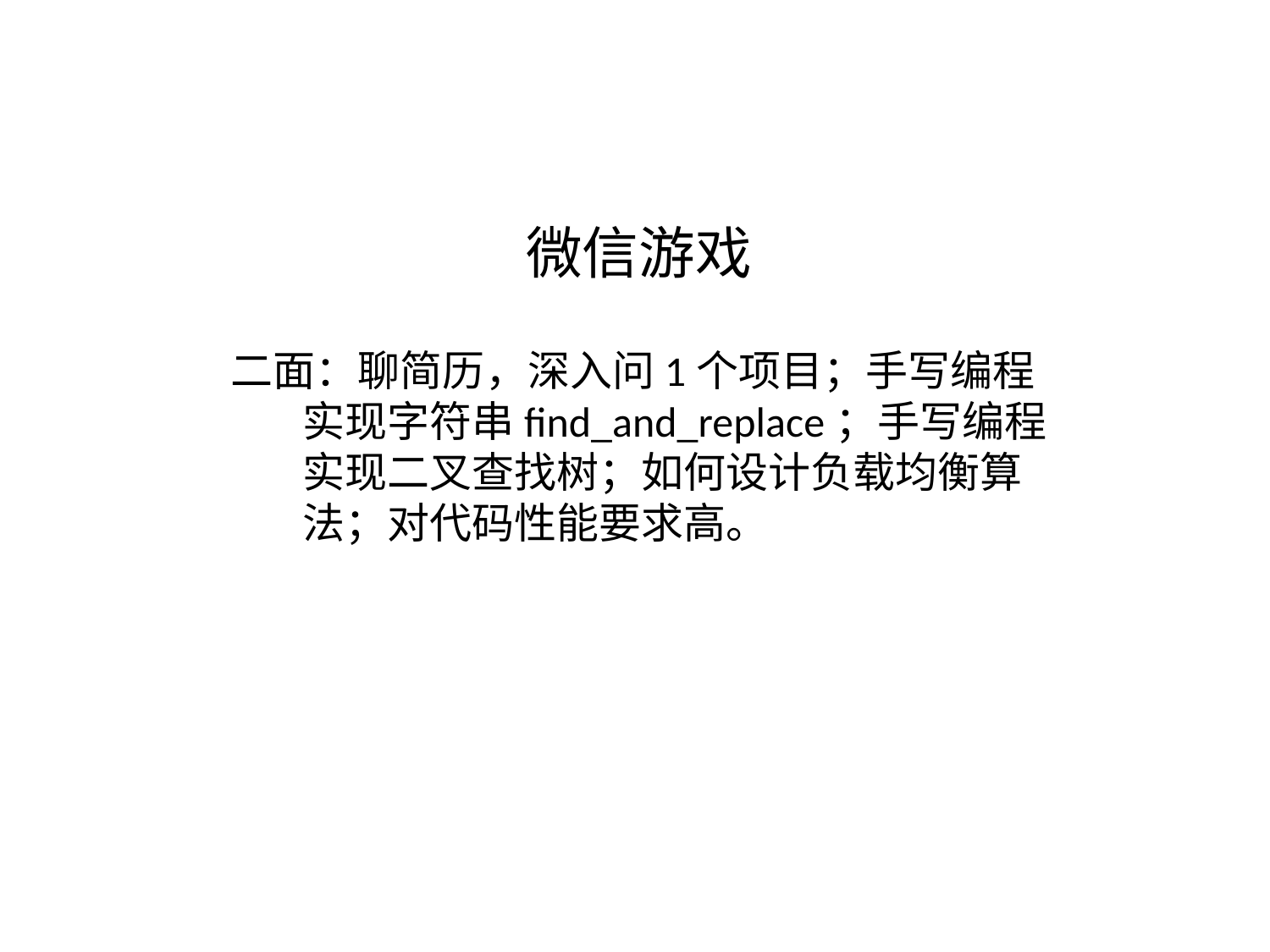

# 微信游戏
二面：聊简历，深入问1个项目；手写编程实现字符串find_and_replace；手写编程实现二叉查找树；如何设计负载均衡算法；对代码性能要求高。